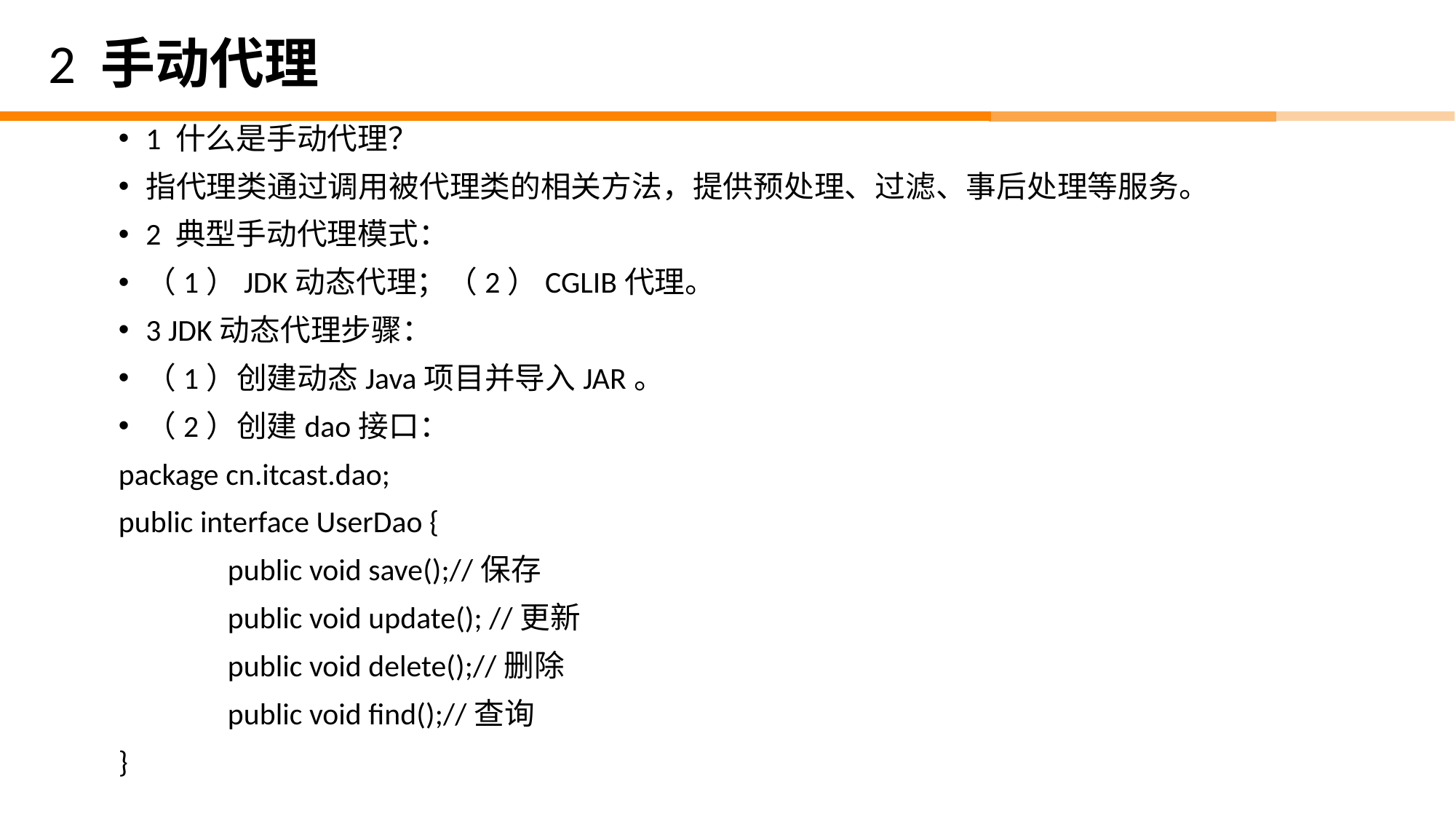

# 2 手动代理
1 什么是手动代理？
指代理类通过调用被代理类的相关方法，提供预处理、过滤、事后处理等服务。
2 典型手动代理模式：
（1）JDK动态代理；（2）CGLIB代理。
3 JDK动态代理步骤：
（1）创建动态Java项目并导入JAR。
（2）创建dao接口：
package cn.itcast.dao;
public interface UserDao {
	public void save();//保存
	public void update(); //更新
	public void delete();//删除
	public void find();//查询
}